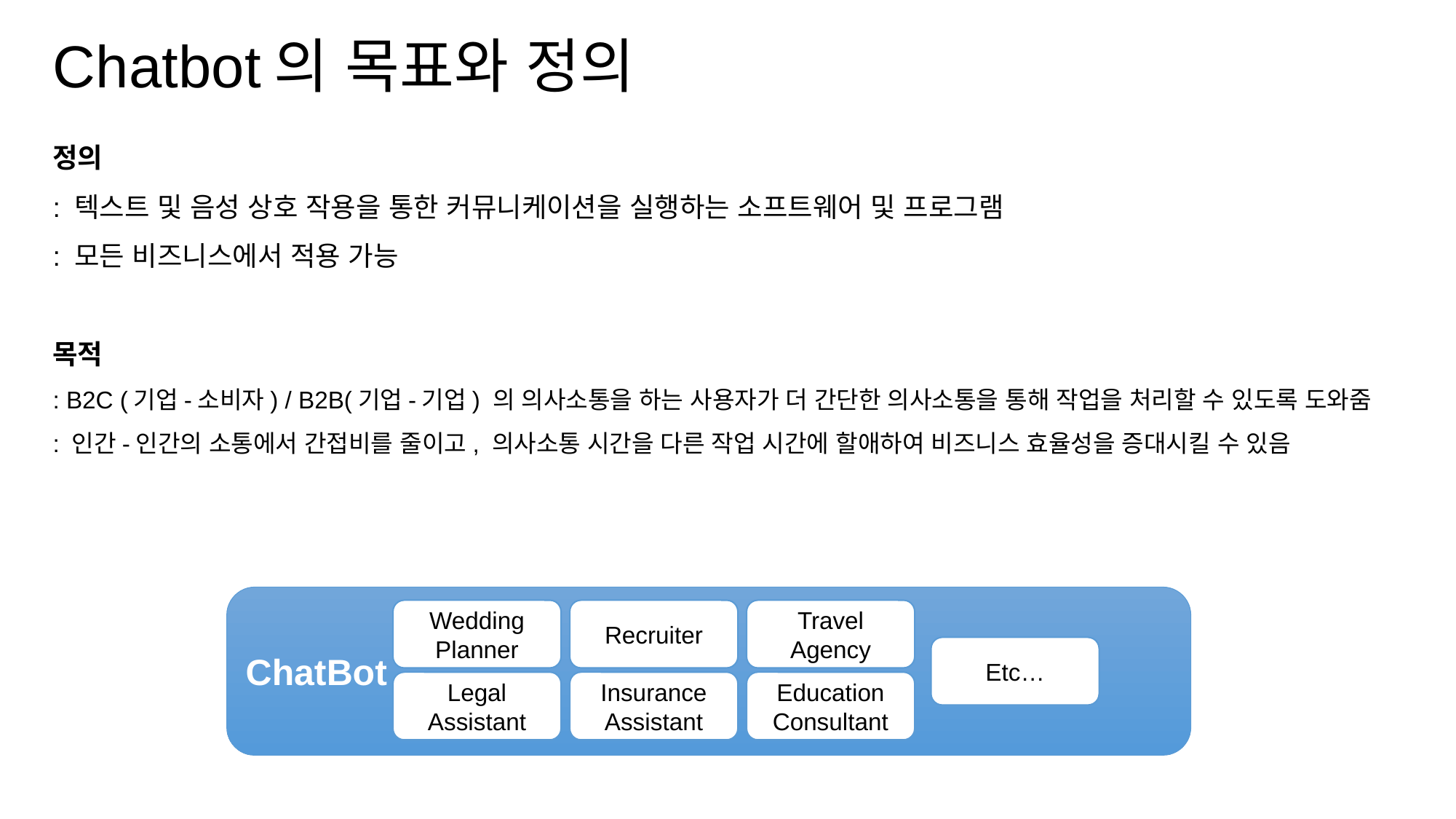

# Chatbot의 목표와 정의
정의
: 텍스트 및 음성 상호 작용을 통한 커뮤니케이션을 실행하는 소프트웨어 및 프로그램
: 모든 비즈니스에서 적용 가능

목적
: B2C (기업-소비자) / B2B(기업-기업) 의 의사소통을 하는 사용자가 더 간단한 의사소통을 통해 작업을 처리할 수 있도록 도와줌
: 인간-인간의 소통에서 간접비를 줄이고, 의사소통 시간을 다른 작업 시간에 할애하여 비즈니스 효율성을 증대시킬 수 있음
ChatBot
Wedding Planner
Recruiter
Travel Agency
Etc…
Legal Assistant
Insurance Assistant
Education Consultant